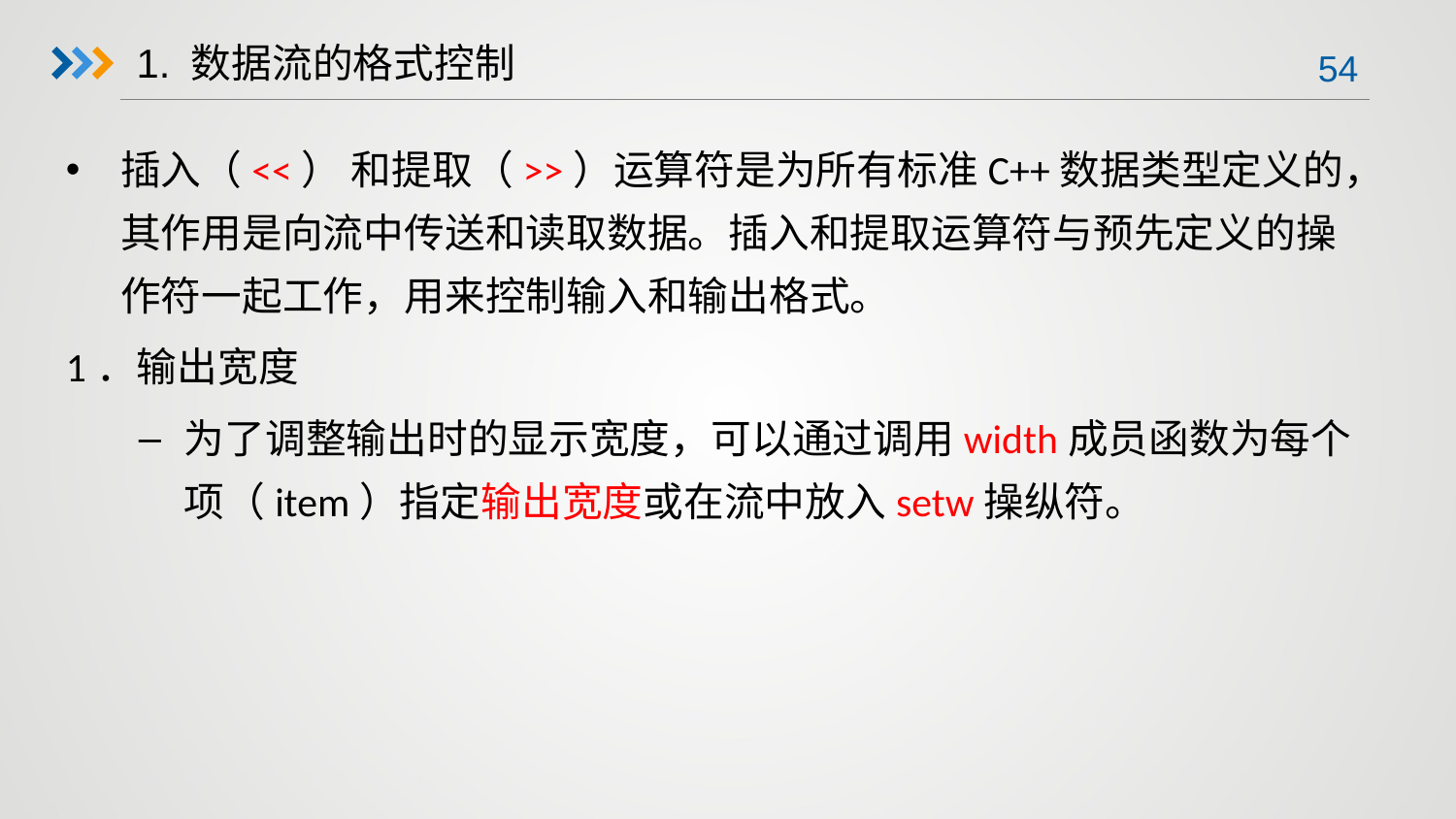

1. 数据流的格式控制
插入（<<） 和提取（>>）运算符是为所有标准C++数据类型定义的，其作用是向流中传送和读取数据。插入和提取运算符与预先定义的操作符一起工作，用来控制输入和输出格式。
1．输出宽度
为了调整输出时的显示宽度，可以通过调用width成员函数为每个项（item）指定输出宽度或在流中放入setw操纵符。